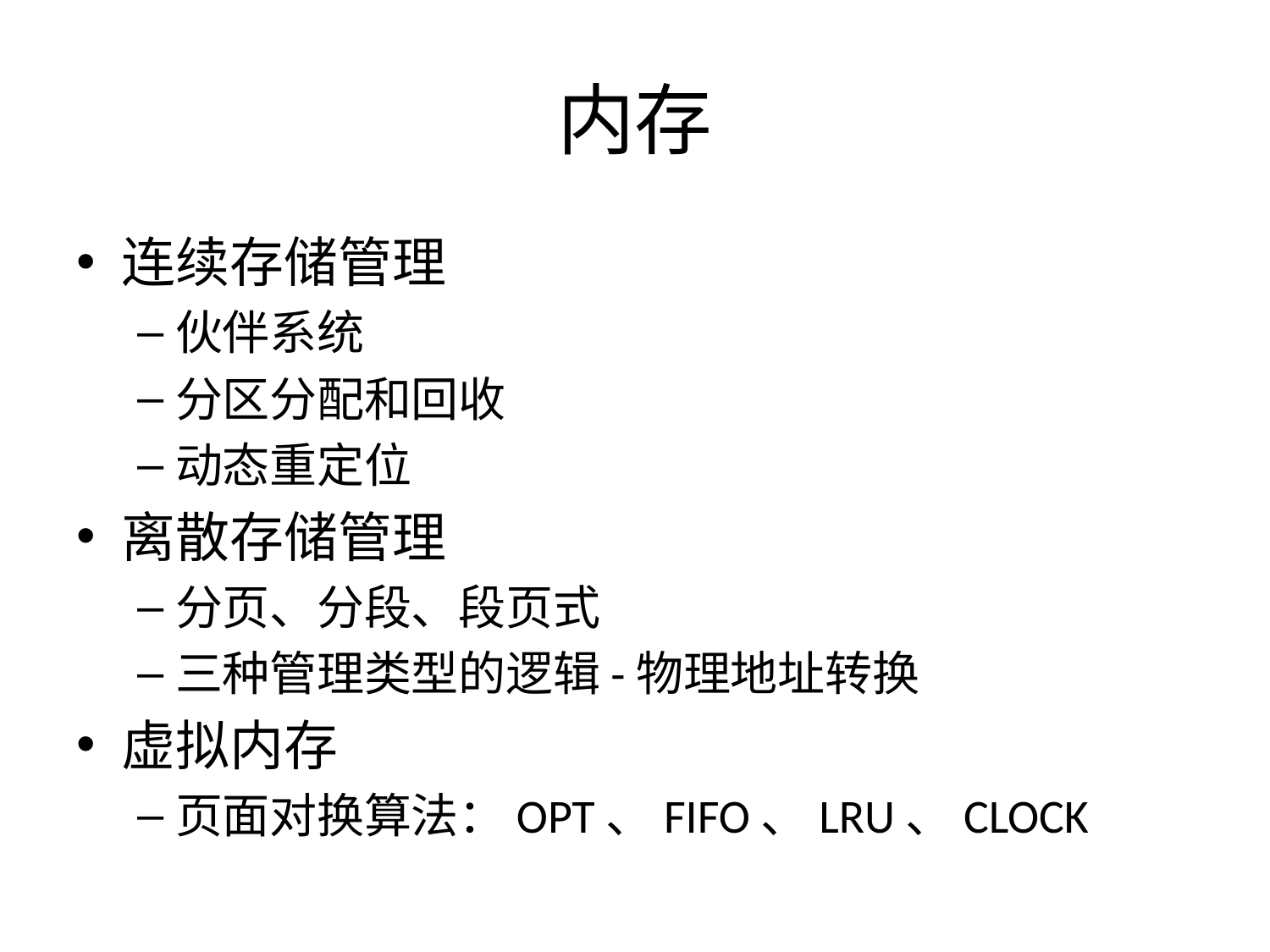

# 内存
连续存储管理
伙伴系统
分区分配和回收
动态重定位
离散存储管理
分页、分段、段页式
三种管理类型的逻辑-物理地址转换
虚拟内存
页面对换算法：OPT、FIFO、LRU、CLOCK